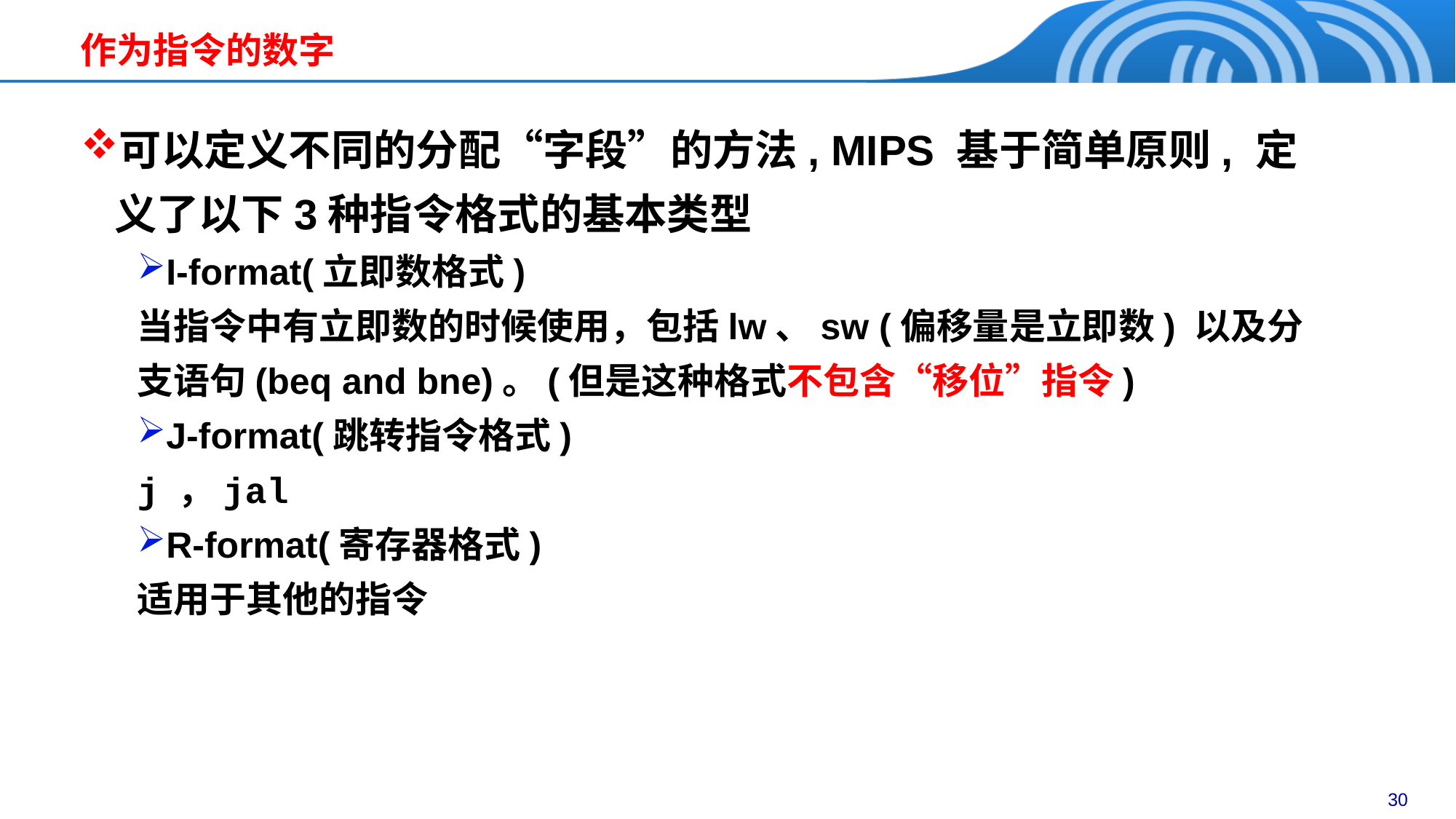

作为指令的数字
可以定义不同的分配“字段”的方法, MIPS 基于简单原则, 定义了以下3种指令格式的基本类型
I-format(立即数格式)
当指令中有立即数的时候使用，包括lw、sw (偏移量是立即数) 以及分支语句(beq and bne)。(但是这种格式不包含“移位”指令)
J-format(跳转指令格式)
j ，jal
R-format(寄存器格式)
适用于其他的指令